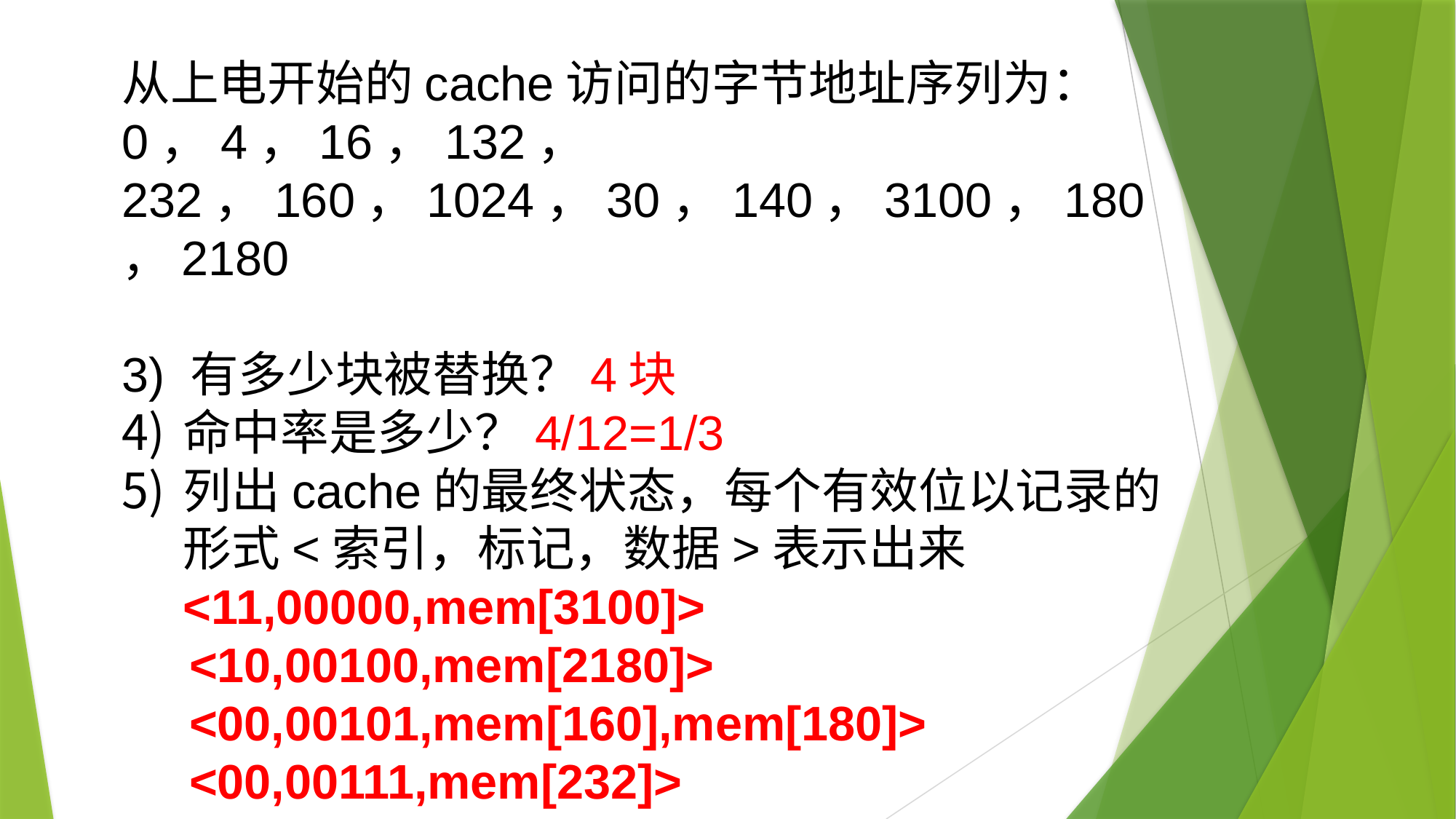

从上电开始的cache访问的字节地址序列为：
0，4，16，132， 232，160，1024，30，140，3100，180，2180

3) 有多少块被替换？4块
命中率是多少？4/12=1/3
列出cache的最终状态，每个有效位以记录的形式<索引，标记，数据>表示出来       <11,00000,mem[3100]>
     <10,00100,mem[2180]>
     <00,00101,mem[160],mem[180]>
     <00,00111,mem[232]>